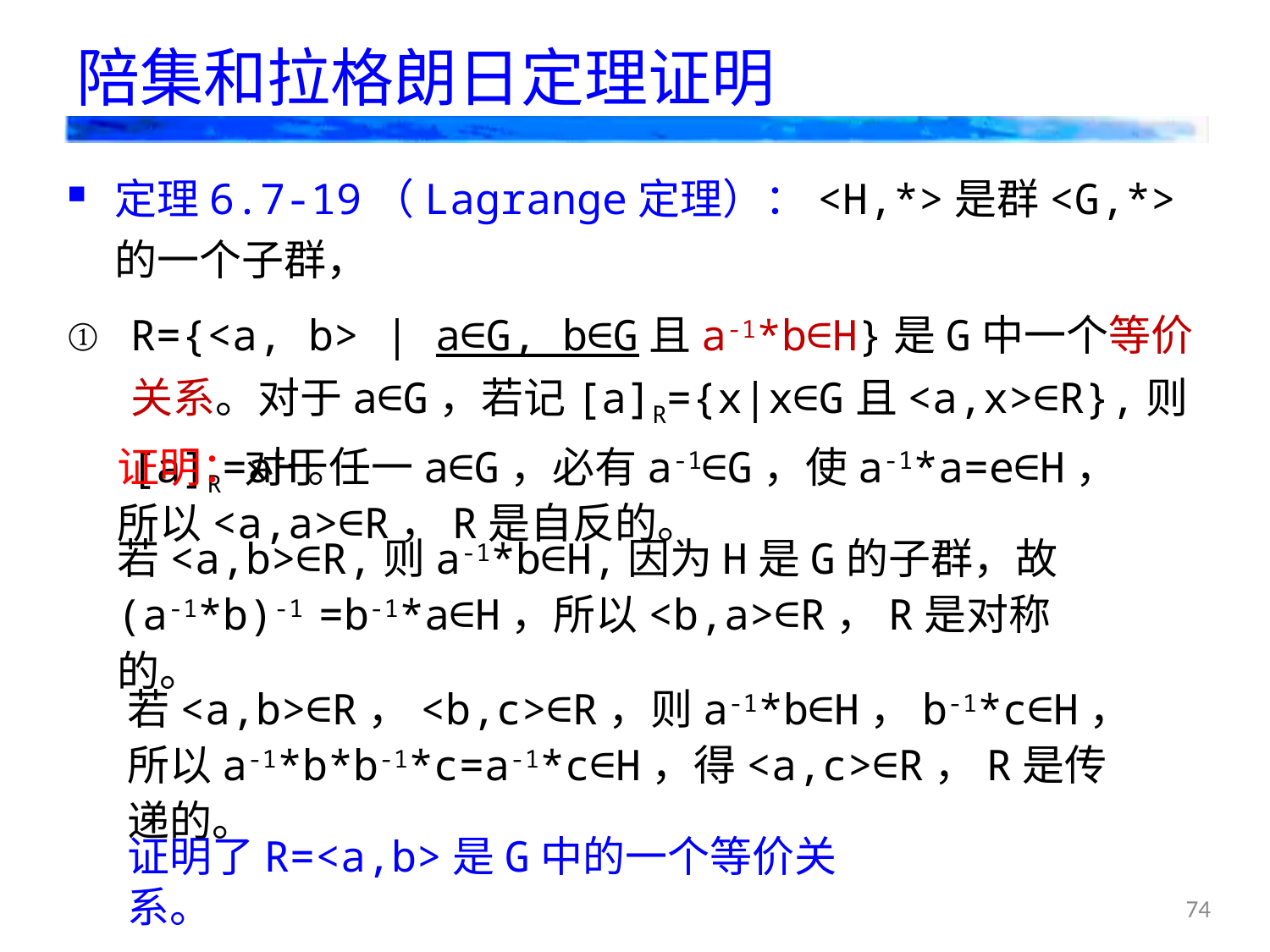

# 陪集和拉格朗日定理证明
定理6.7-19（Lagrange定理）：<H,*>是群<G,*>的一个子群，
R={<a, b> | a∈G, b∈G且a-1*b∈H}是G中一个等价关系。对于a∈G，若记[a]R={x|x∈G且<a,x>∈R},则[a]R=aH。
证明：对于任一a∈G，必有a-1∈G，使a-1*a=e∈H，所以<a,a>∈R，R是自反的。
若<a,b>∈R,则a-1*b∈H,因为H是G的子群，故(a-1*b)-1 =b-1*a∈H，所以<b,a>∈R，R是对称的。
若<a,b>∈R，<b,c>∈R，则a-1*b∈H，b-1*c∈H，所以a-1*b*b-1*c=a-1*c∈H，得<a,c>∈R，R是传递的。
证明了R=<a,b>是G中的一个等价关系。
74